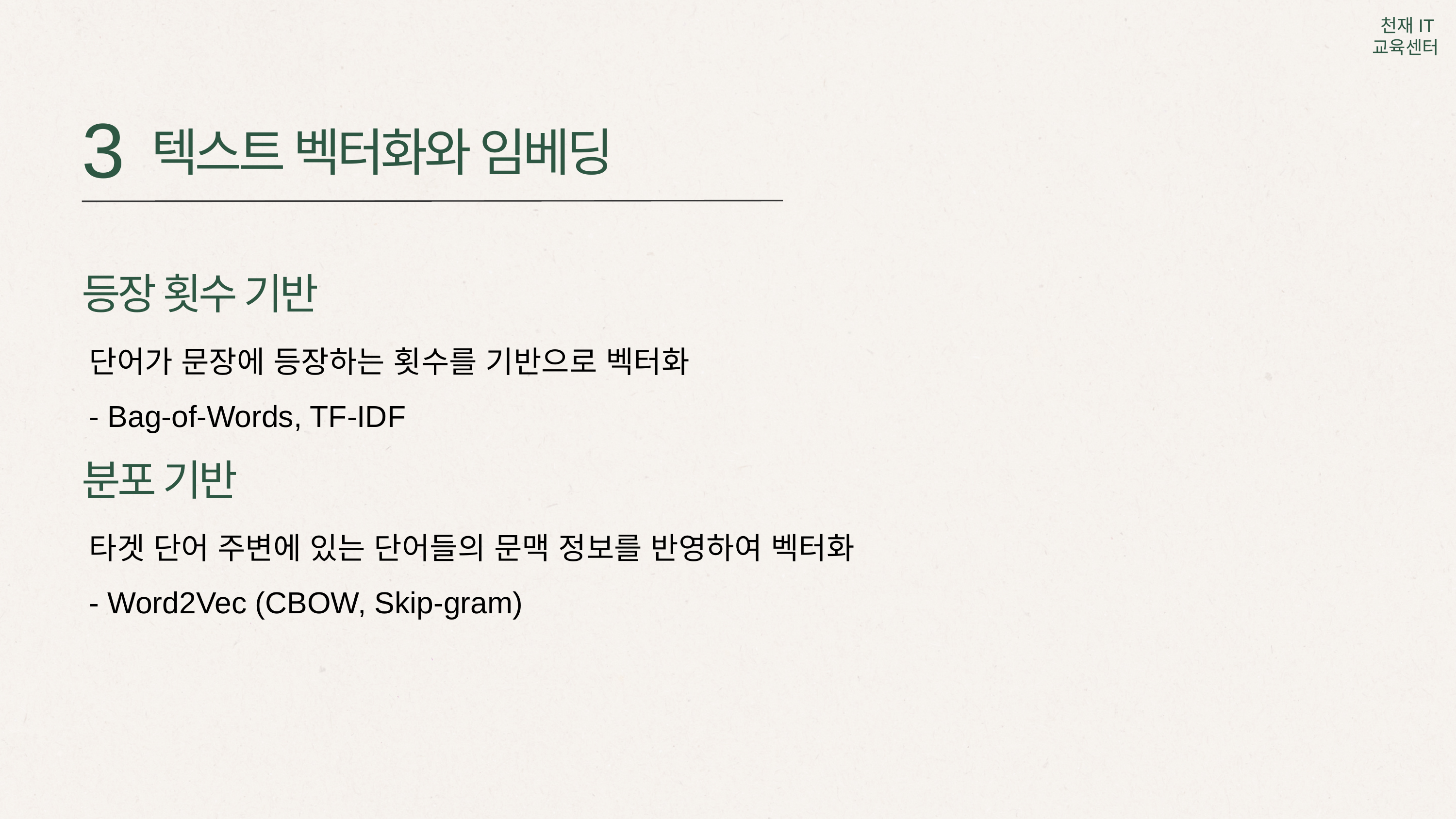

3
텍스트 벡터화와 임베딩

등장 횟수 기반
단어가 문장에 등장하는 횟수를 기반으로 벡터화
- Bag-of-Words, TF-IDF
분포 기반
타겟 단어 주변에 있는 단어들의 문맥 정보를 반영하여 벡터화
- Word2Vec (CBOW, Skip-gram)